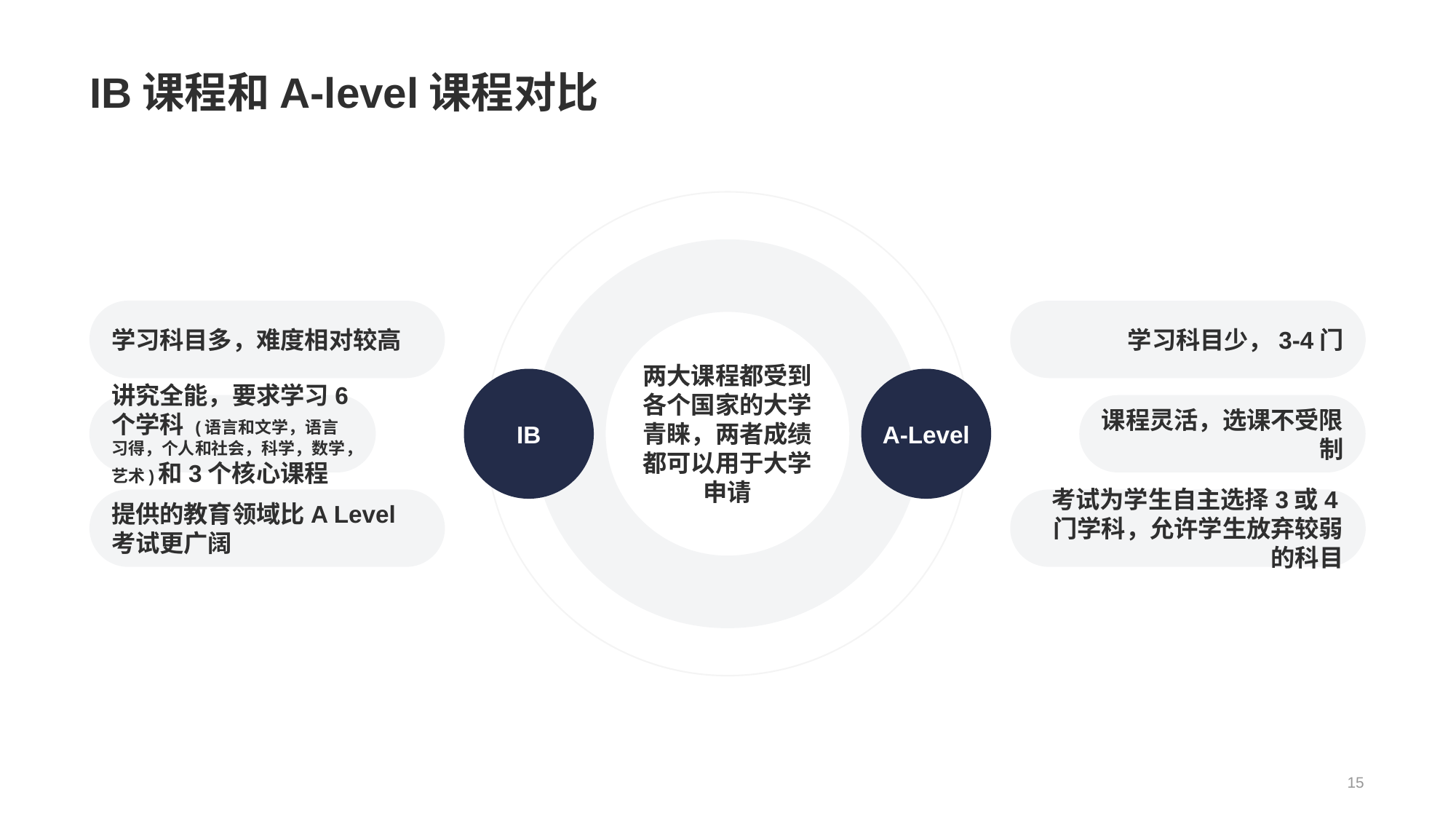

# IB课程和A-level课程对比

两大课程都受到各个国家的大学青睐，两者成绩都可以用于大学申请
IB
A-Level
学习科目多，难度相对较高
讲究全能，要求学习6个学科 (语言和文学，语言习得，个人和社会，科学，数学，艺术)和3个核心课程
提供的教育领域比A Level考试更广阔
学习科目少，3-4门
课程灵活，选课不受限制
考试为学生自主选择3或4门学科，允许学生放弃较弱的科目
15